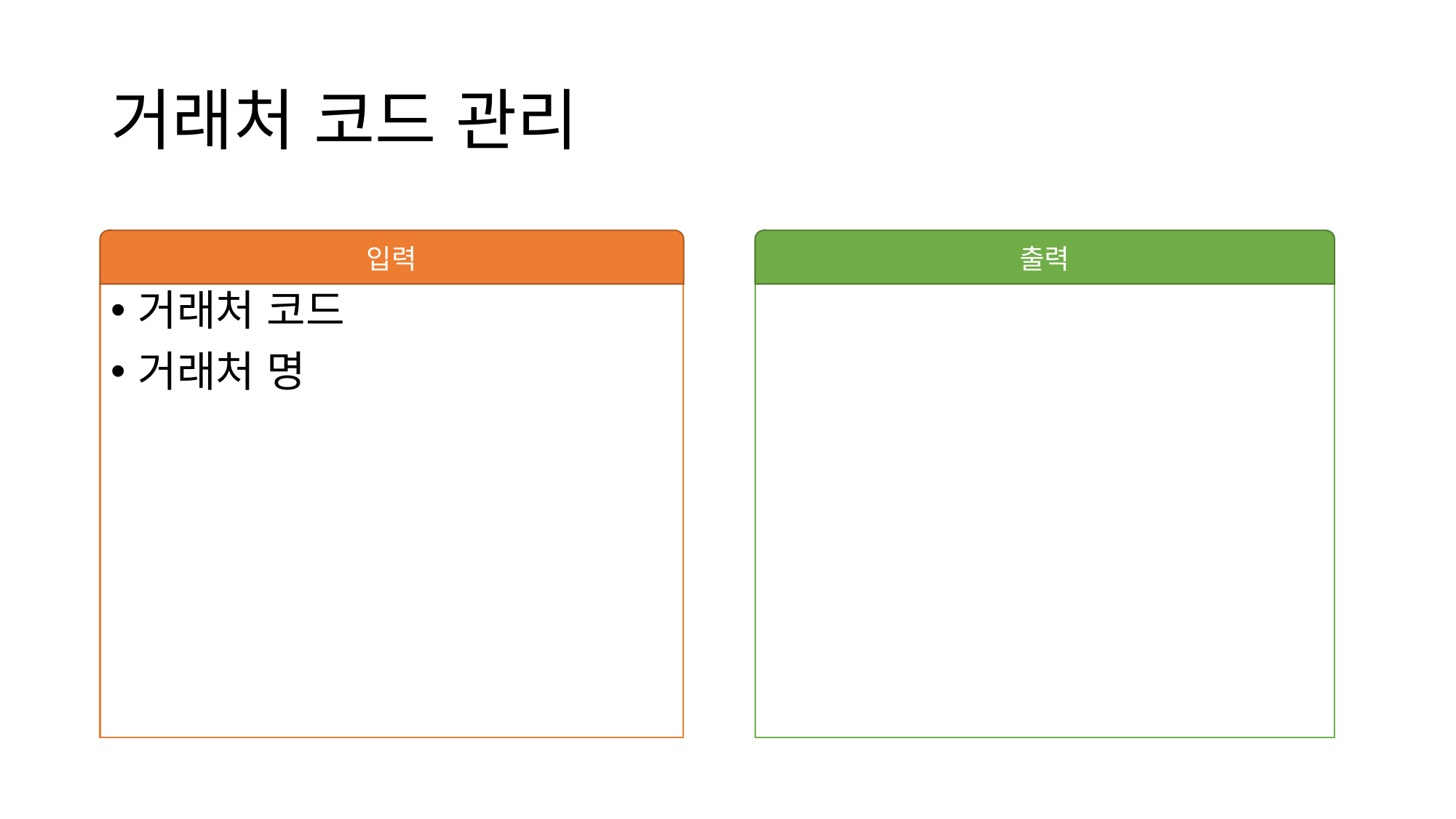

# 거래처 코드 관리
입력
출력
거래처 코드
거래처 명